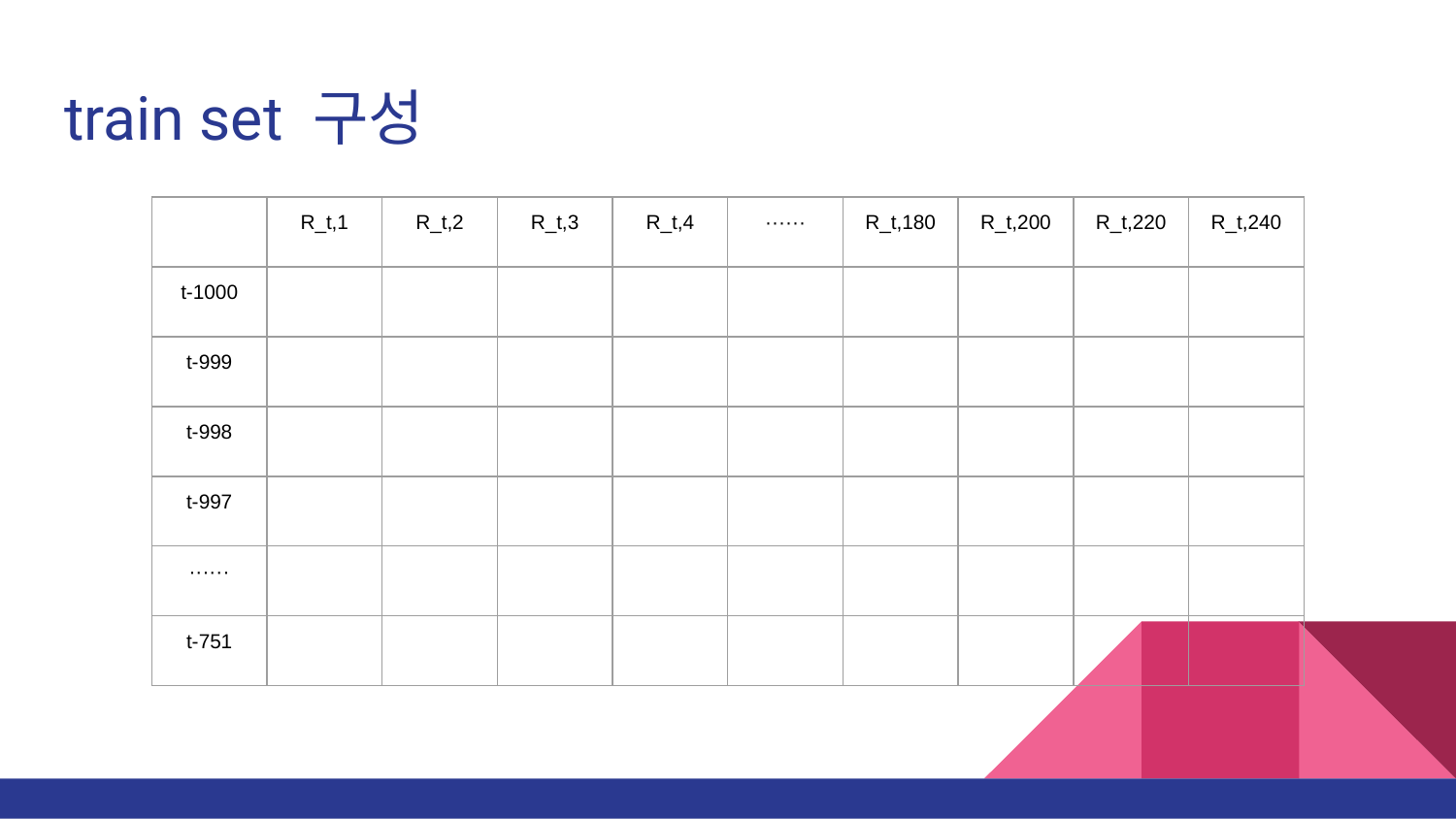

# train set 구성
|  | R\_t,1 | R\_t,2 | R\_t,3 | R\_t,4 | ······ | R\_t,180 | R\_t,200 | R\_t,220 | R\_t,240 |
| --- | --- | --- | --- | --- | --- | --- | --- | --- | --- |
| t-1000 |  |  |  |  |  |  |  |  |  |
| t-999 |  |  |  |  |  |  |  |  |  |
| t-998 |  |  |  |  |  |  |  |  |  |
| t-997 |  |  |  |  |  |  |  |  |  |
| ······ |  |  |  |  |  |  |  |  |  |
| t-751 |  |  |  |  |  |  |  |  |  |